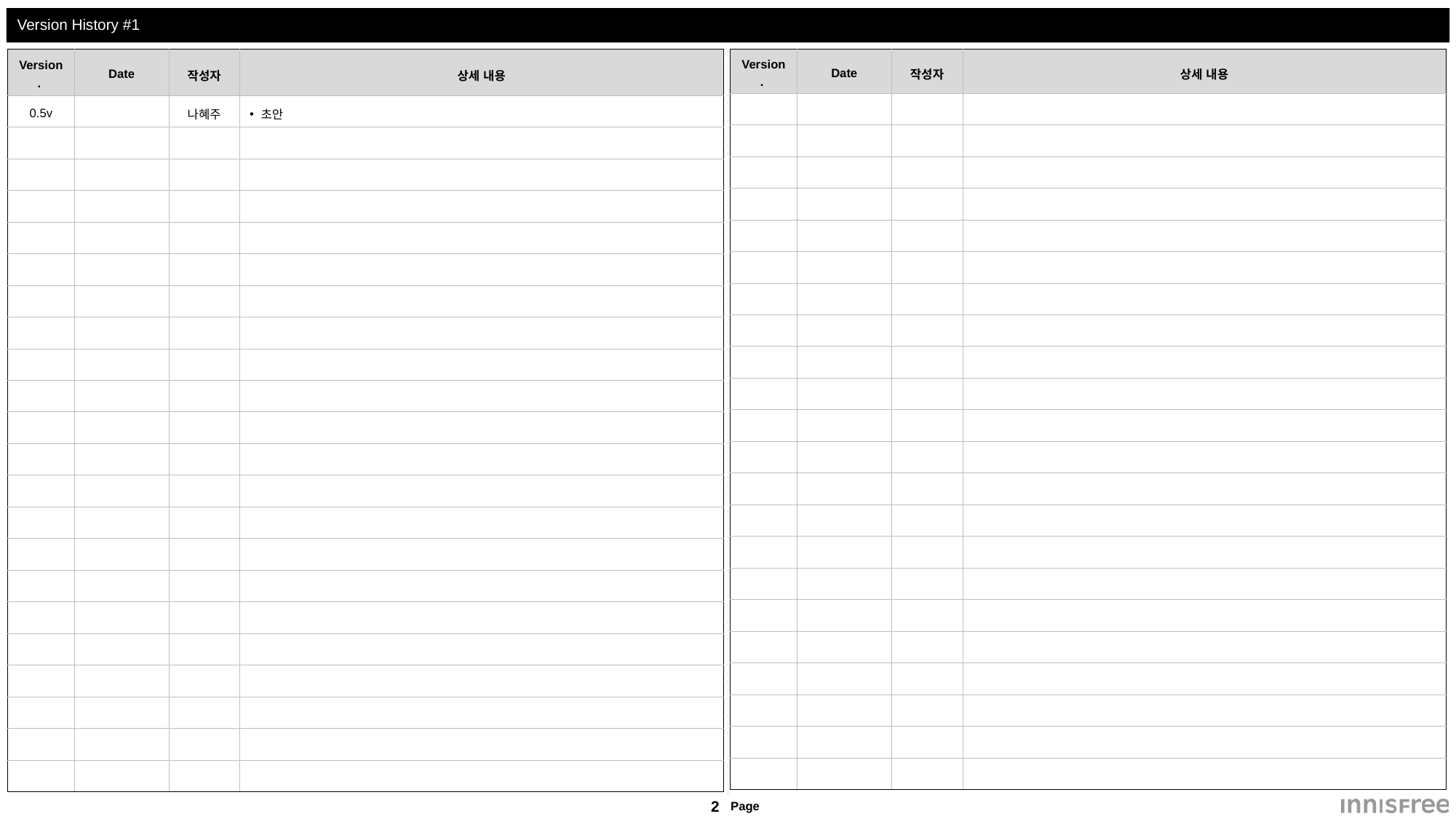

# Version History #1
| Version. | Date | 작성자 | 상세 내용 |
| --- | --- | --- | --- |
| 0.5v |  | 나혜주 | 초안 |
|  |  |  |  |
|  |  |  |  |
|  |  |  |  |
|  |  |  |  |
|  |  |  |  |
|  |  |  |  |
|  |  |  |  |
|  |  |  |  |
|  |  |  |  |
|  |  |  |  |
|  |  |  |  |
|  |  |  |  |
|  |  |  |  |
|  |  |  |  |
|  |  |  |  |
|  |  |  |  |
|  |  |  |  |
|  |  |  |  |
|  |  |  |  |
|  |  |  |  |
|  |  |  |  |
| Version. | Date | 작성자 | 상세 내용 |
| --- | --- | --- | --- |
|  |  |  |  |
|  |  |  |  |
|  |  |  |  |
|  |  |  |  |
|  |  |  |  |
|  |  |  |  |
|  |  |  |  |
|  |  |  |  |
|  |  |  |  |
|  |  |  |  |
|  |  |  |  |
|  |  |  |  |
|  |  |  |  |
|  |  |  |  |
|  |  |  |  |
|  |  |  |  |
|  |  |  |  |
|  |  |  |  |
|  |  |  |  |
|  |  |  |  |
|  |  |  |  |
|  |  |  |  |